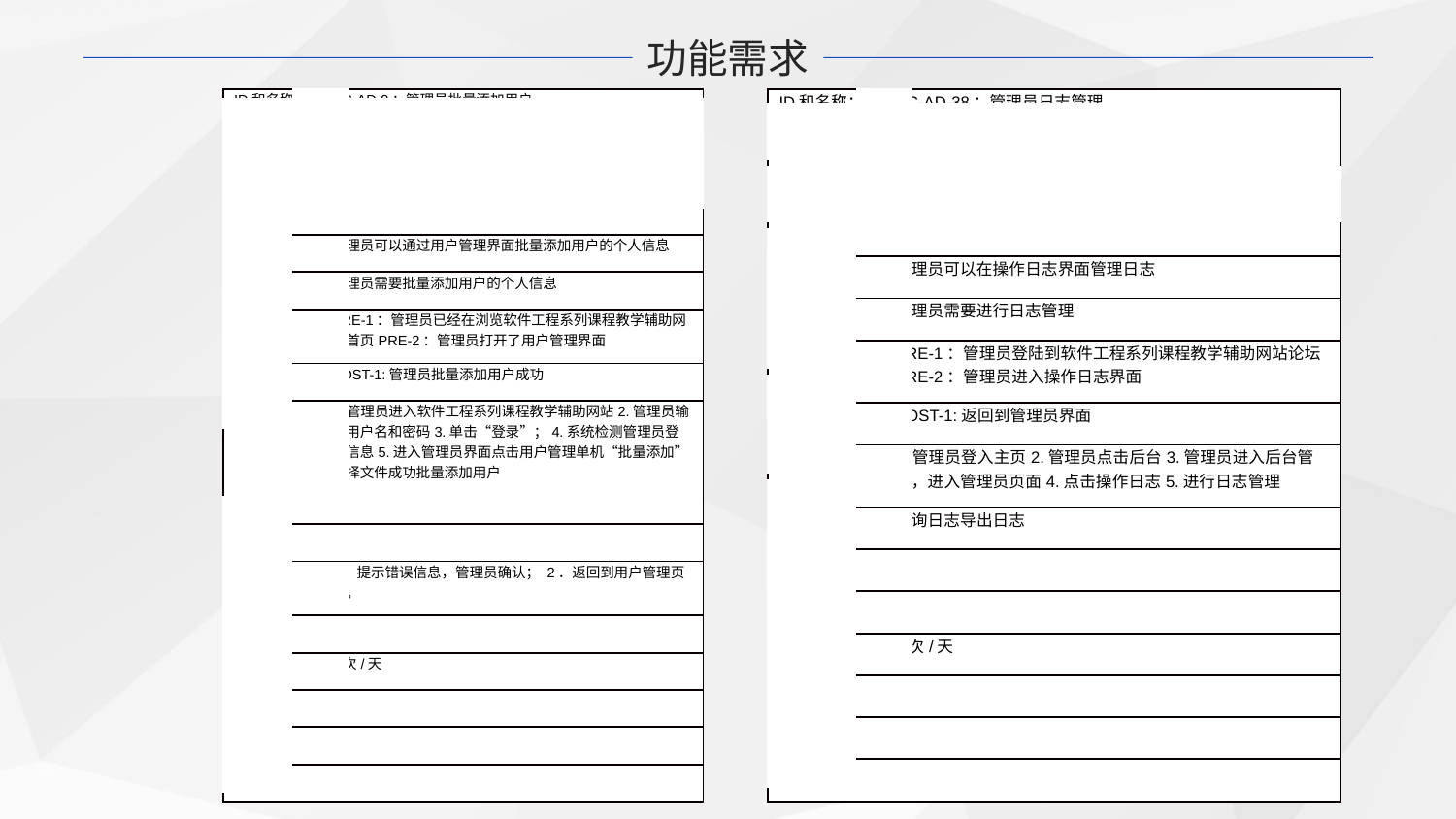

功能需求

| ID和名称： | UC-AD-9：管理员批量添加用户 |  |  |
| --- | --- | --- | --- |
| 创建人： | 葛鑫志 | 创建日期： | 2017/12/10 |
| 主要操作者： | 管理员 | 次要操作者： | 软件工程系列课程教学辅助网站 |
| 描述： | 管理员可以通过用户管理界面批量添加用户的个人信息 |  |  |
| 触发器： | 管理员需要批量添加用户的个人信息 |  |  |
| 前置条件： | PRE-1：管理员已经在浏览软件工程系列课程教学辅助网站首页PRE-2：管理员打开了用户管理界面 |  |  |
| 后置条件： | POST-1:管理员批量添加用户成功 |  |  |
| 一般性流程： | 1.管理员进入软件工程系列课程教学辅助网站2.管理员输入用户名和密码3.单击“登录”；4.系统检测管理员登录信息5.进入管理员界面点击用户管理单机“批量添加”选择文件成功批量添加用户 |  |  |
| 选择性流程： | 无 |  |  |
| 异常： | 1．提示错误信息，管理员确认； 2．返回到用户管理页面。 |  |  |
| 优先级： | 高 |  |  |
| 使用频率 | 5次/天 |  |  |
| 业务规则： | 无 |  |  |
| 假设： | 无 |  |  |
| 其他信息： | 无 |  |  |
| ID和名称： | UC-AD-38：管理员日志管理 |  |  |
| --- | --- | --- | --- |
| 创建人： | 葛鑫志 | 创建日期： | 2017/12/10 |
| 主要操作者： | 管理员 | 次要操作者： | 软件工程系列课程教学辅助网站 |
| 描述： | 管理员可以在操作日志界面管理日志 |  |  |
| 触发器： | 管理员需要进行日志管理 |  |  |
| 前置条件： | PRE-1：管理员登陆到软件工程系列课程教学辅助网站论坛PRE-2：管理员进入操作日志界面 |  |  |
| 后置条件： | POST-1:返回到管理员界面 |  |  |
| 一般性流程： | 1.管理员登入主页2.管理员点击后台3.管理员进入后台管理，进入管理员页面4.点击操作日志5.进行日志管理 |  |  |
| 选择性流程： | 查询日志导出日志 |  |  |
| 异常： | 无 |  |  |
| 优先级： | 高 |  |  |
| 使用频率 | 1次/天 |  |  |
| 业务规则： | 无 |  |  |
| 假设： | 无 |  |  |
| 其他信息： | 无 |  |  |